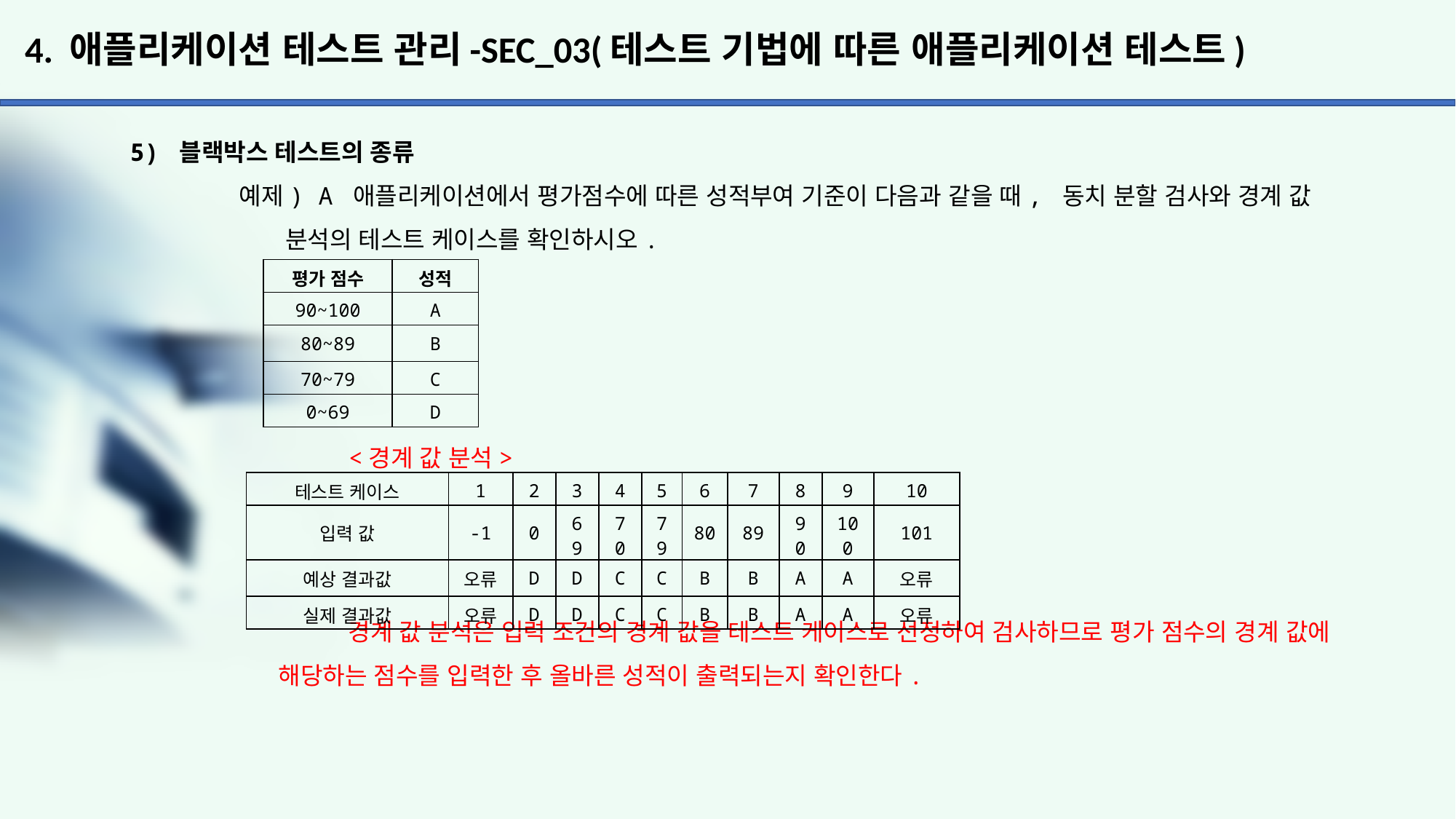

# 4. 애플리케이션 테스트 관리-SEC_03(테스트 기법에 따른 애플리케이션 테스트)
5) 블랙박스 테스트의 종류
	예제) A 애플리케이션에서 평가점수에 따른 성적부여 기준이 다음과 같을 때, 동치 분할 검사와 경계 값
	      분석의 테스트 케이스를 확인하시오.

		<경계 값 분석>

		경계 값 분석은 입력 조건의 경계 값을 테스트 케이스로 선정하여 검사하므로 평가 점수의 경계 값에
	     해당하는 점수를 입력한 후 올바른 성적이 출력되는지 확인한다.
| 평가 점수 | 성적 |
| --- | --- |
| 90~100 | A |
| 80~89 | B |
| 70~79 | C |
| 0~69 | D |
| 테스트 케이스 | 1 | 2 | 3 | 4 | 5 | 6 | 7 | 8 | 9 | 10 |
| --- | --- | --- | --- | --- | --- | --- | --- | --- | --- | --- |
| 입력 값 | -1 | 0 | 69 | 70 | 79 | 80 | 89 | 90 | 100 | 101 |
| 예상 결과값 | 오류 | D | D | C | C | B | B | A | A | 오류 |
| 실제 결과값 | 오류 | D | D | C | C | B | B | A | A | 오류 |